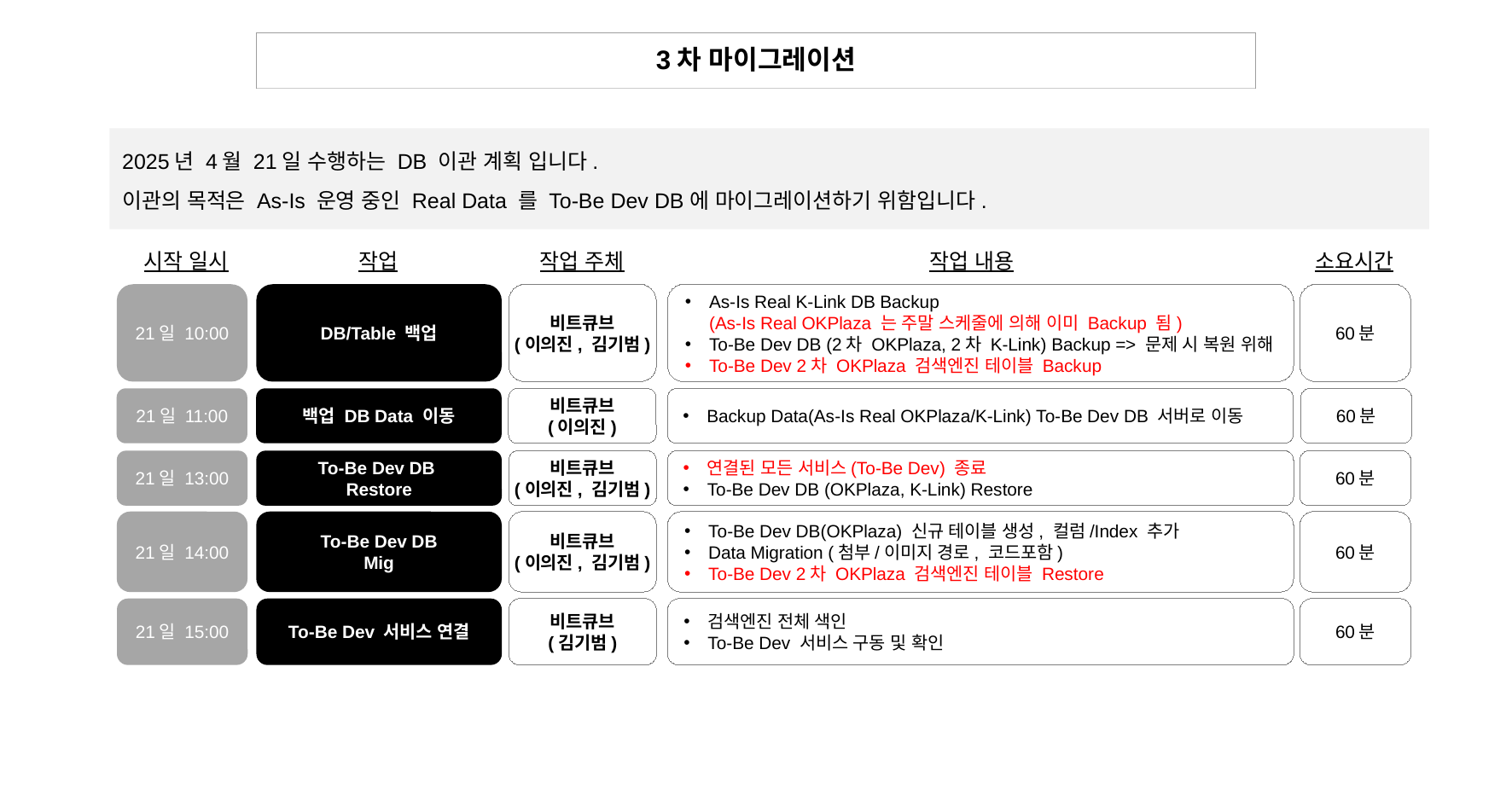

| 3차 마이그레이션 |
| --- |
2025년 4월 21일 수행하는 DB 이관 계획 입니다.
이관의 목적은 As-Is 운영 중인 Real Data 를 To-Be Dev DB에 마이그레이션하기 위함입니다.
시작 일시
작업
작업 주체
작업 내용
소요시간
DB/Table 백업
60분
21일 10:00
비트큐브
(이의진, 김기범)
As-Is Real K-Link DB Backup
(As-Is Real OKPlaza 는 주말 스케줄에 의해 이미 Backup 됨)
To-Be Dev DB (2차 OKPlaza, 2차 K-Link) Backup => 문제 시 복원 위해
To-Be Dev 2차 OKPlaza 검색엔진 테이블 Backup
백업 DB Data 이동
60분
21일 11:00
비트큐브
(이의진)
Backup Data(As-Is Real OKPlaza/K-Link) To-Be Dev DB 서버로 이동
To-Be Dev DB
Restore
60분
21일 13:00
비트큐브
(이의진, 김기범)
연결된 모든 서비스(To-Be Dev) 종료
To-Be Dev DB (OKPlaza, K-Link) Restore
To-Be Dev DB
Mig
60분
21일 14:00
비트큐브
(이의진, 김기범)
To-Be Dev DB(OKPlaza) 신규 테이블 생성, 컬럼/Index 추가
Data Migration (첨부/이미지 경로, 코드포함)
To-Be Dev 2차 OKPlaza 검색엔진 테이블 Restore
To-Be Dev 서비스 연결
60분
21일 15:00
비트큐브
(김기범)
검색엔진 전체 색인
To-Be Dev 서비스 구동 및 확인